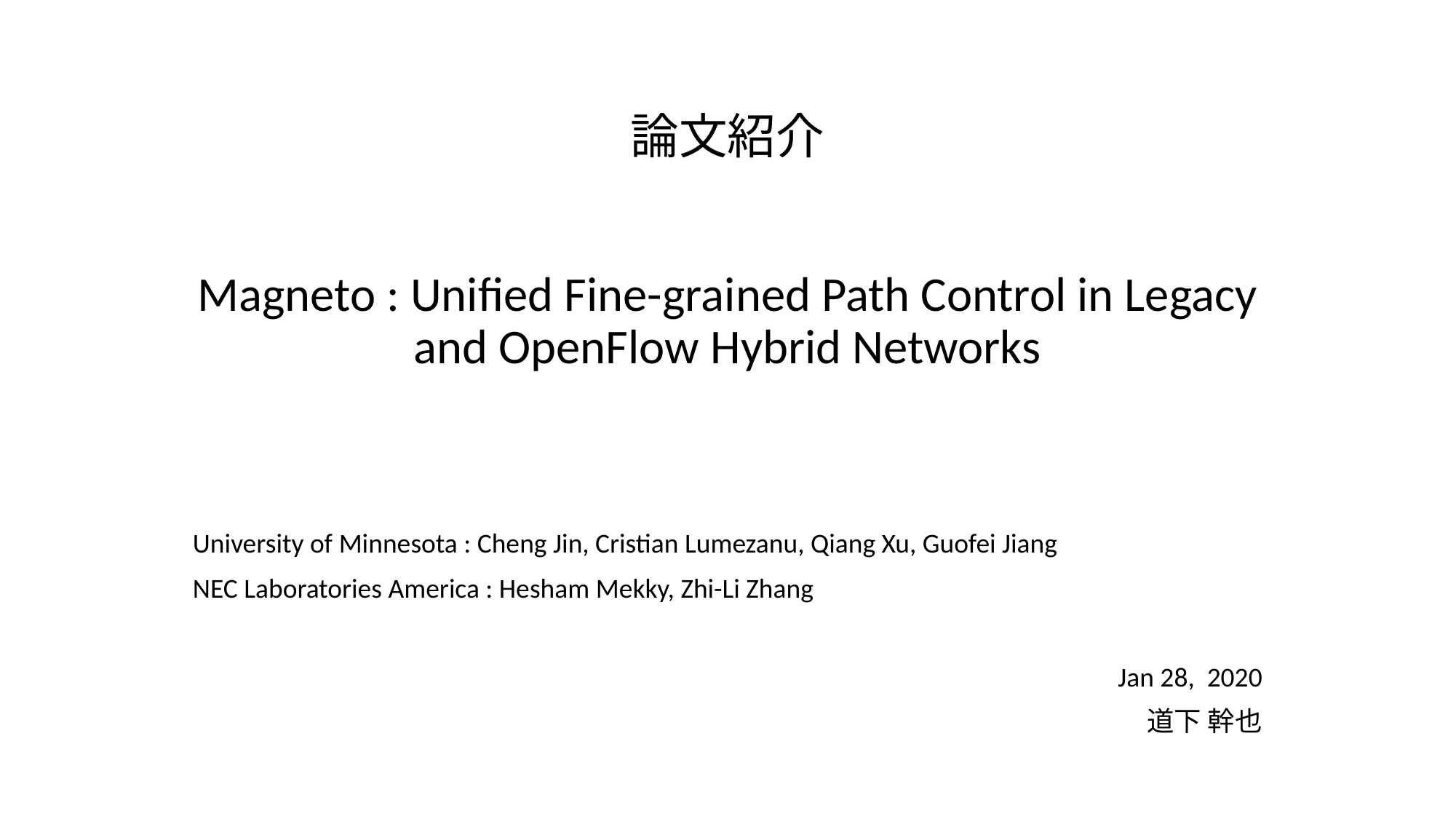

# 論文紹介 Magneto : Unified Fine-grained Path Control in Legacy and OpenFlow Hybrid Networks
University of Minnesota : Cheng Jin, Cristian Lumezanu, Qiang Xu, Guofei Jiang
NEC Laboratories America : Hesham Mekky, Zhi-Li Zhang

Jan 28,  2020
道下 幹也